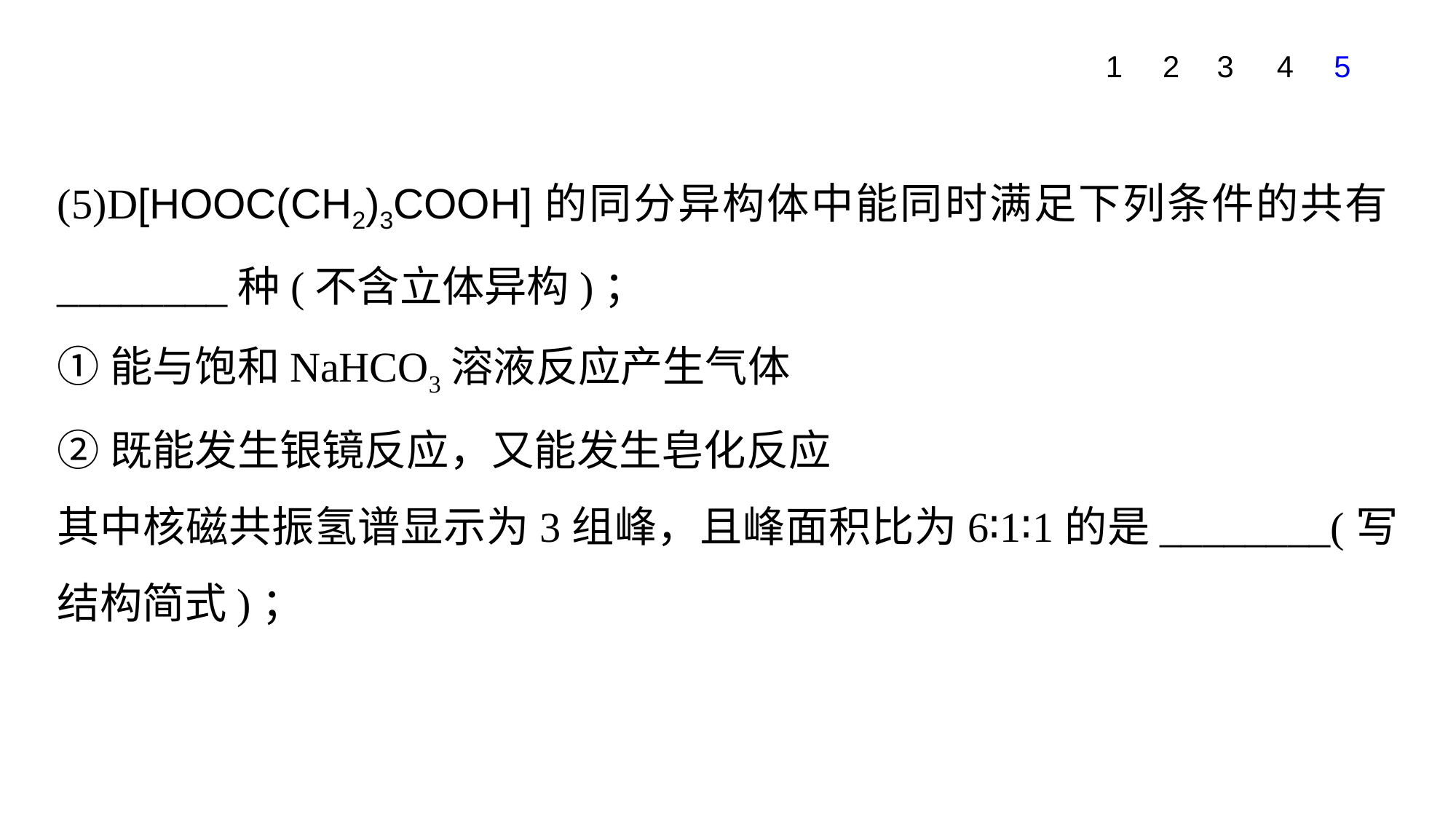

1
2
3
4
5
(5)D[HOOC(CH2)3COOH]的同分异构体中能同时满足下列条件的共有________种(不含立体异构)；
①能与饱和NaHCO3溶液反应产生气体
②既能发生银镜反应，又能发生皂化反应
其中核磁共振氢谱显示为3组峰，且峰面积比为6∶1∶1的是________(写结构简式)；